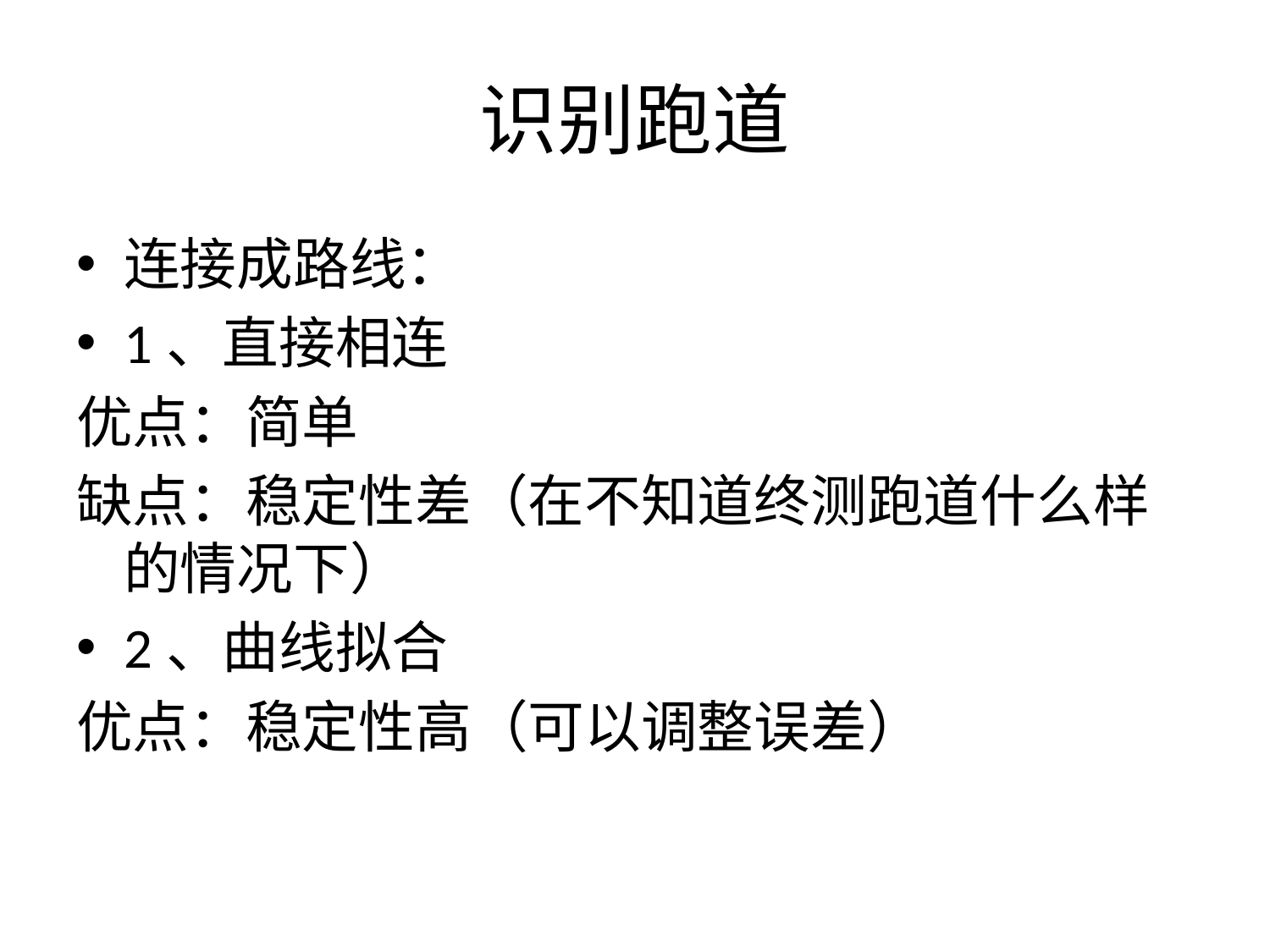

# 识别跑道
连接成路线：
1、直接相连
优点：简单
缺点：稳定性差（在不知道终测跑道什么样的情况下）
2、曲线拟合
优点：稳定性高（可以调整误差）